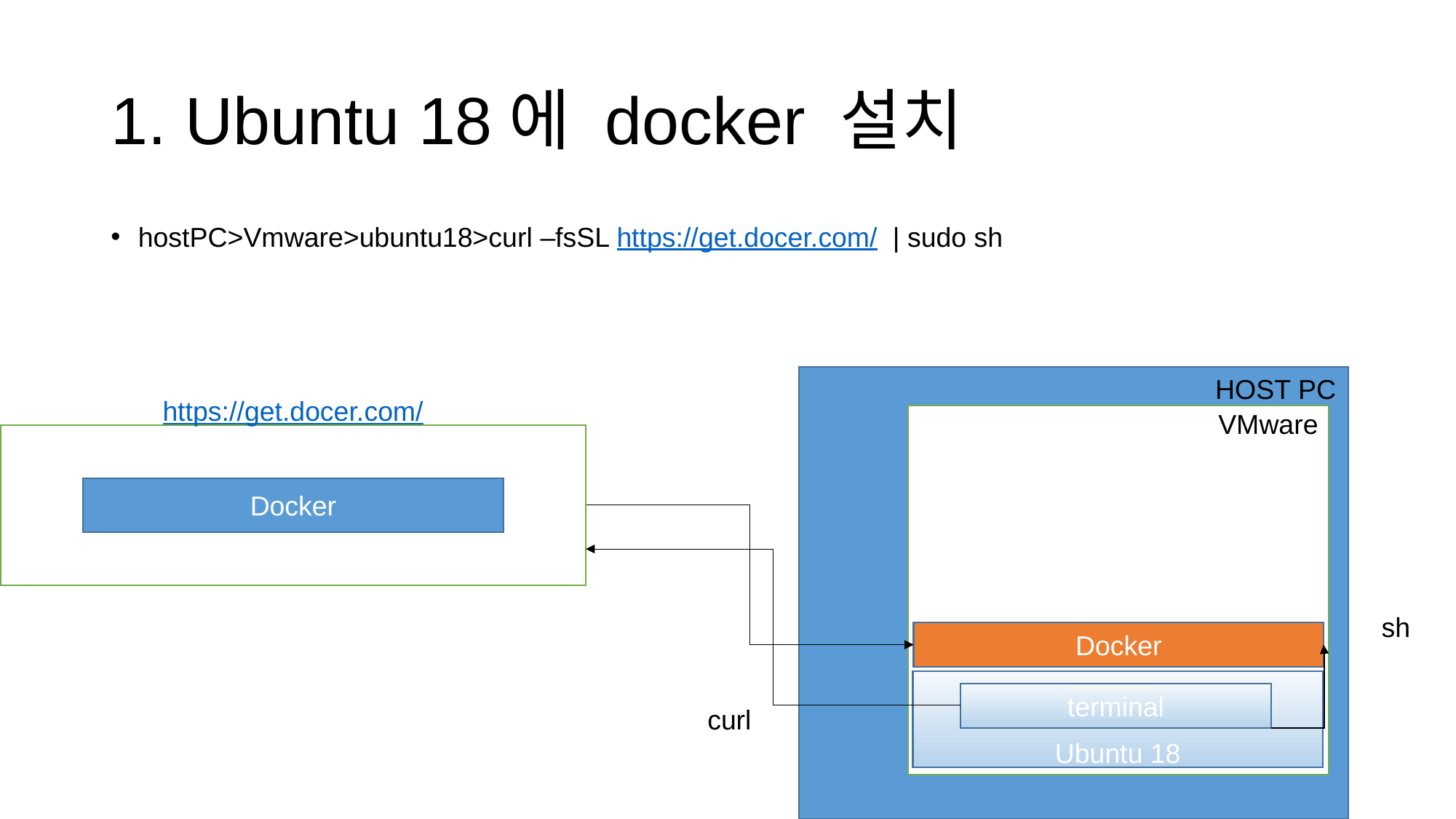

# 1. Ubuntu 18에 docker 설치
hostPC>Vmware>ubuntu18>curl –fsSL https://get.docer.com/  | sudo sh

HOST PC
VMware

Docker

Ubuntu 18
terminal
https://get.docer.com/

Docker
sh
curl